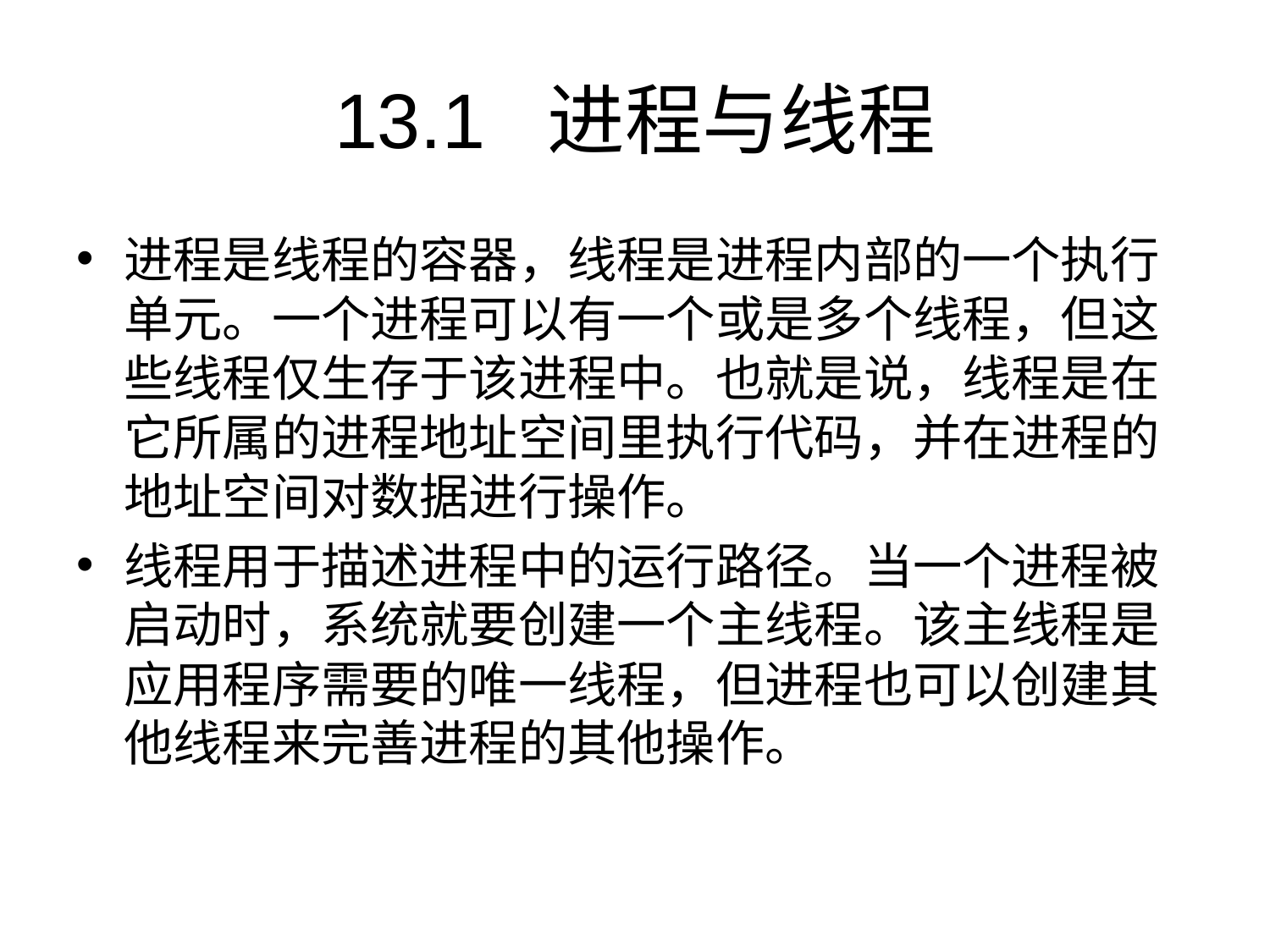

# 13.1  进程与线程
进程是线程的容器，线程是进程内部的一个执行单元。一个进程可以有一个或是多个线程，但这些线程仅生存于该进程中。也就是说，线程是在它所属的进程地址空间里执行代码，并在进程的地址空间对数据进行操作。
线程用于描述进程中的运行路径。当一个进程被启动时，系统就要创建一个主线程。该主线程是应用程序需要的唯一线程，但进程也可以创建其他线程来完善进程的其他操作。